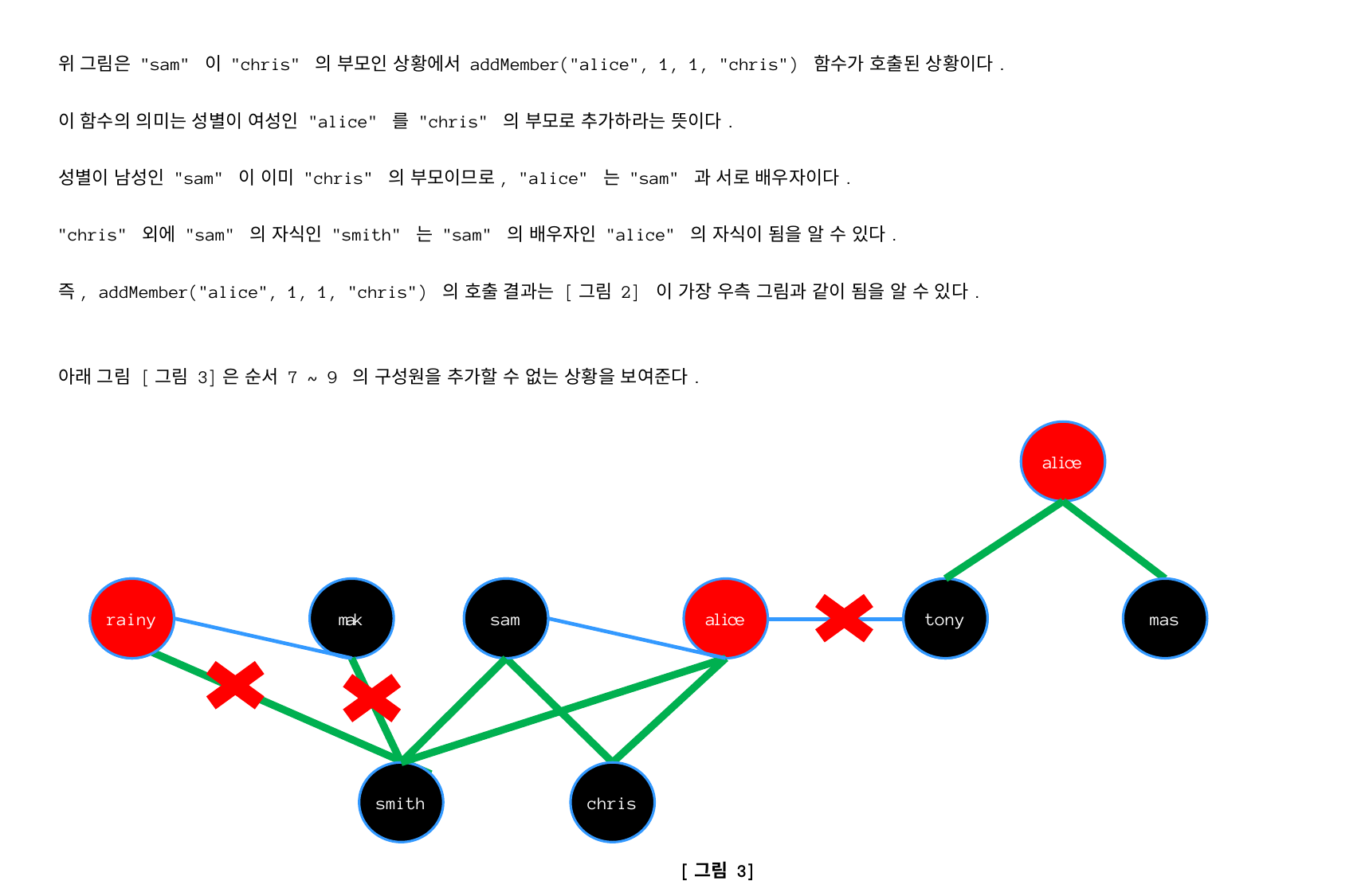

위 그림은 "sam" 이 "chris" 의 부모인 상황에서 addMember("alice", 1, 1, "chris") 함수가 호출된 상황이다.

이 함수의 의미는 성별이 여성인 "alice" 를 "chris" 의 부모로 추가하라는 뜻이다.

성별이 남성인 "sam" 이 이미 "chris" 의 부모이므로, "alice" 는 "sam" 과 서로 배우자이다.

"chris" 외에 "sam" 의 자식인 "smith" 는 "sam" 의 배우자인 "alice" 의 자식이 됨을 알 수 있다.

즉, addMember("alice", 1, 1, "chris") 의 호출 결과는 [그림 2] 이 가장 우측 그림과 같이 됨을 알 수 있다.

아래 그림 [그림 3]은 순서 7 ~ 9 의 구성원을 추가할 수 없는 상황을 보여준다.
alice
tony
mas
mak
alice
smith
sam
rainy
sam
sam

smith
chris
[그림 3]